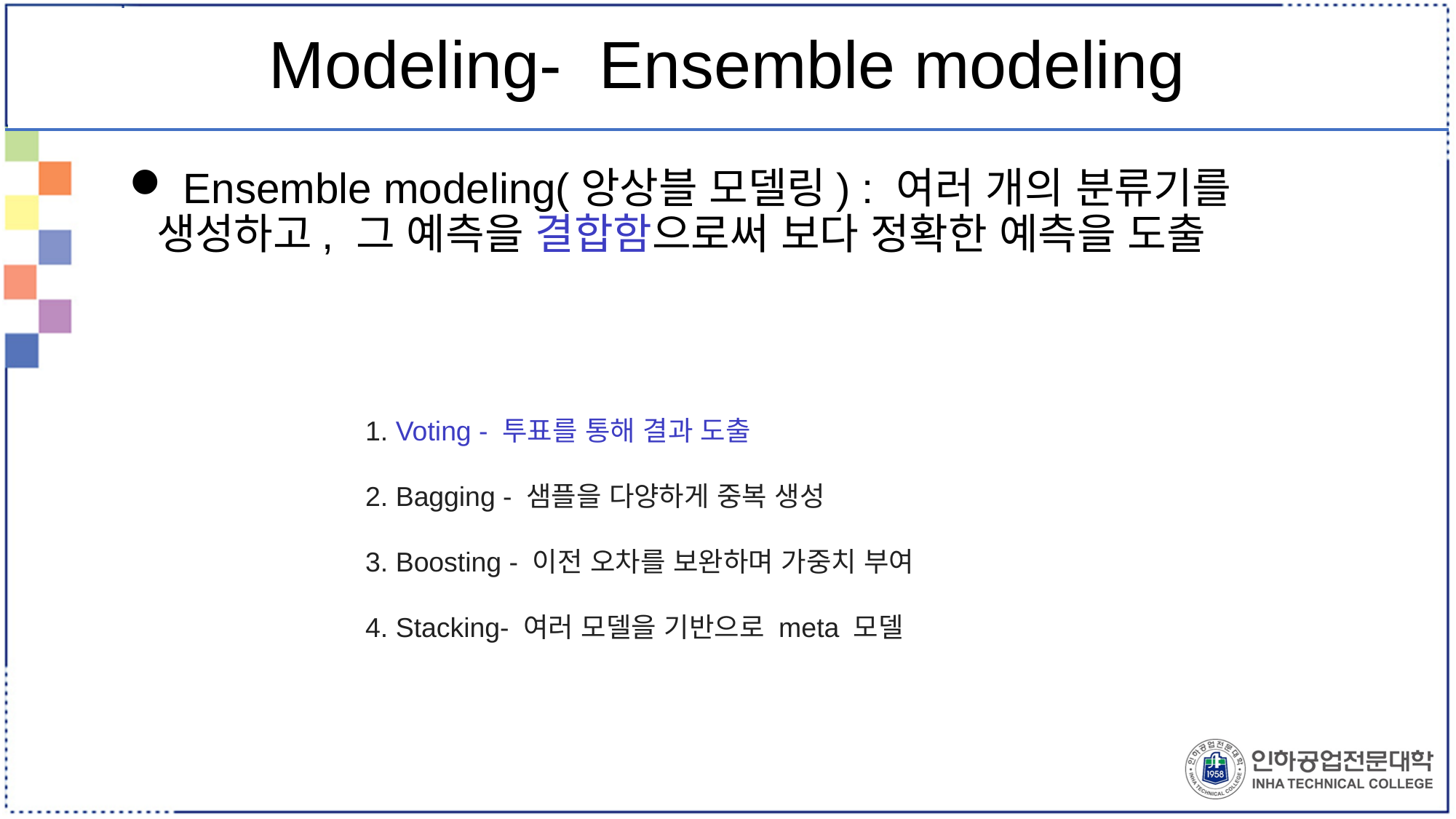

# Modeling-  Ensemble modeling
 Ensemble modeling(앙상블 모델링) : 여러 개의 분류기를 생성하고, 그 예측을 결합함으로써 보다 정확한 예측을 도출
 Voting - 투표를 통해 결과 도출
 Bagging - 샘플을 다양하게 중복 생성
 Boosting - 이전 오차를 보완하며 가중치 부여
 Stacking- 여러 모델을 기반으로 meta 모델